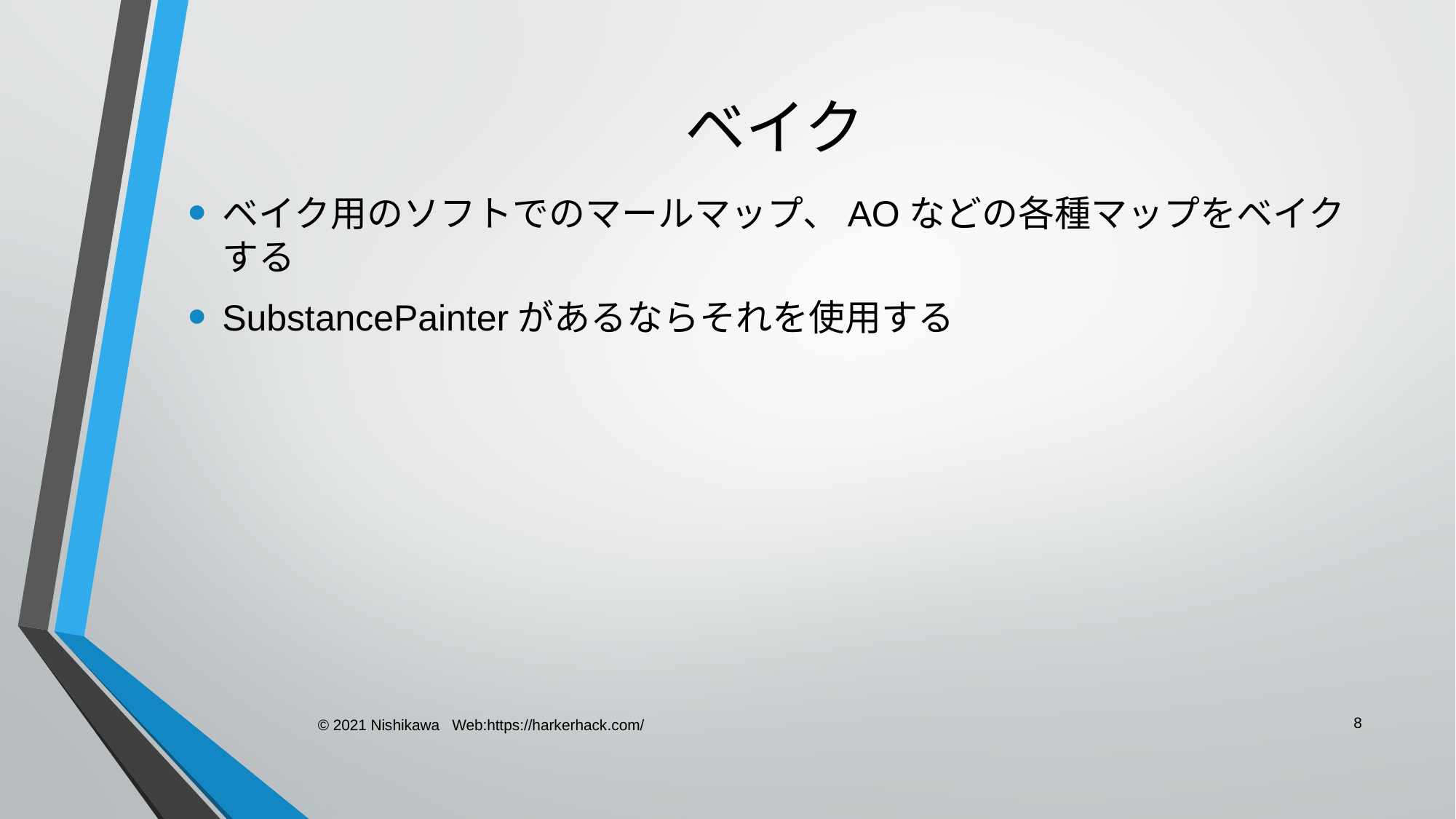

# ベイク
ベイク用のソフトでのマールマップ、AOなどの各種マップをベイクする
SubstancePainterがあるならそれを使用する
8
© 2021 Nishikawa   Web:https://harkerhack.com/